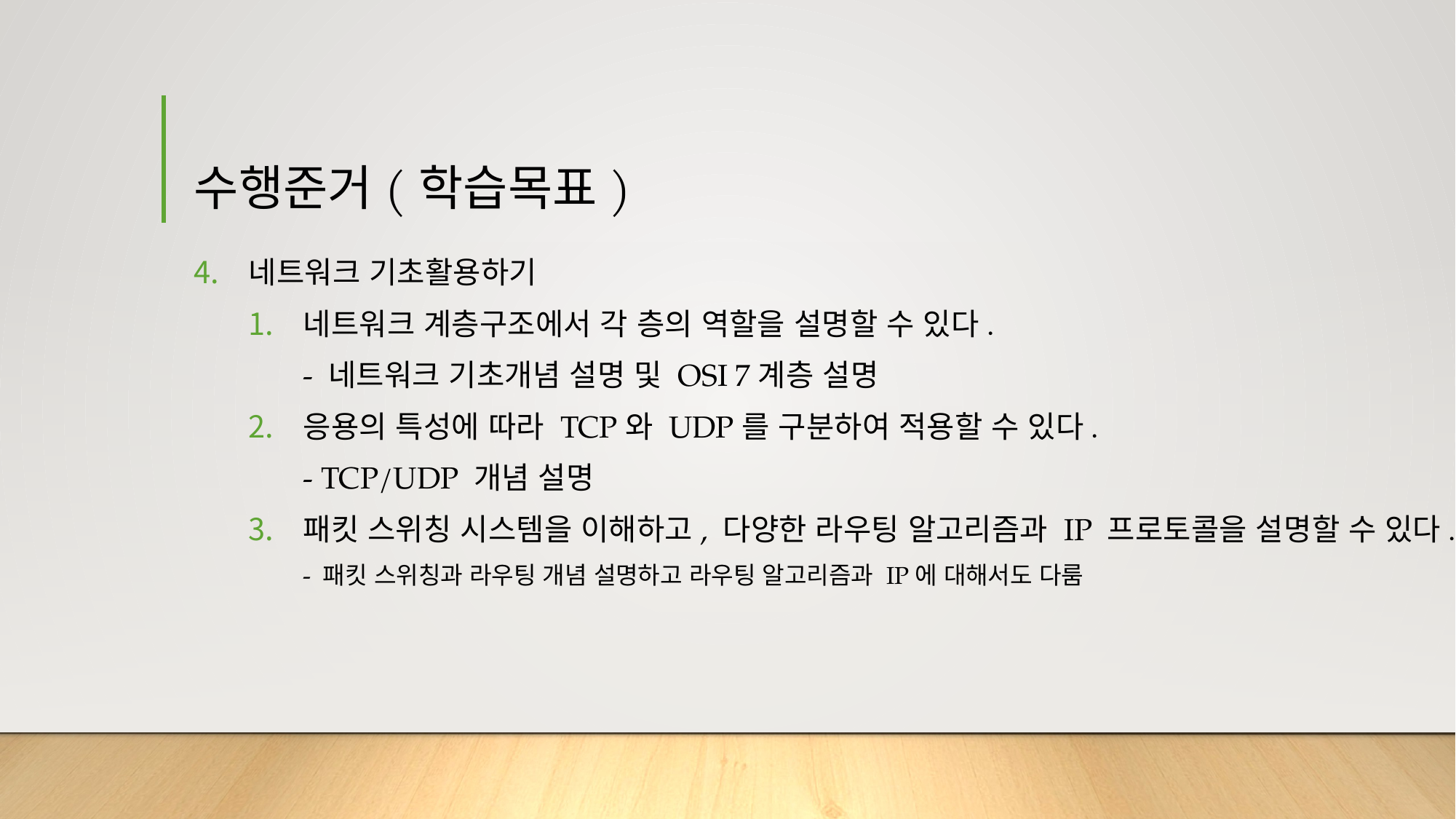

# 수행준거(학습목표)
네트워크 기초활용하기
네트워크 계층구조에서 각 층의 역할을 설명할 수 있다.
- 네트워크 기초개념 설명 및 OSI 7계층 설명
응용의 특성에 따라 TCP와 UDP를 구분하여 적용할 수 있다.
- TCP/UDP 개념 설명
패킷 스위칭 시스템을 이해하고, 다양한 라우팅 알고리즘과 IP 프로토콜을 설명할 수 있다.
- 패킷 스위칭과 라우팅 개념 설명하고 라우팅 알고리즘과 IP에 대해서도 다룸